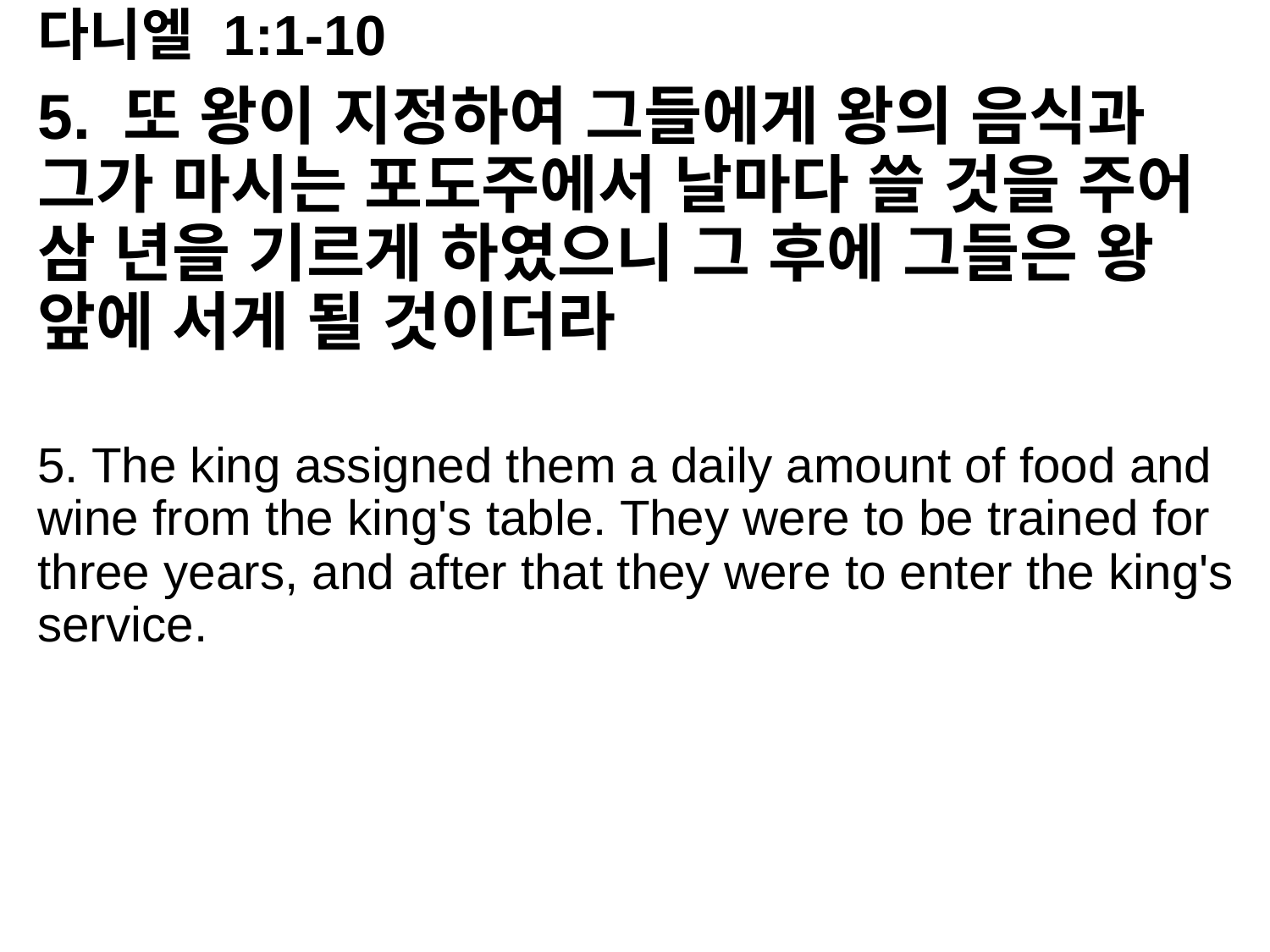

다니엘 1:1-10
5. 또 왕이 지정하여 그들에게 왕의 음식과 그가 마시는 포도주에서 날마다 쓸 것을 주어 삼 년을 기르게 하였으니 그 후에 그들은 왕 앞에 서게 될 것이더라

5. The king assigned them a daily amount of food and wine from the king's table. They were to be trained for three years, and after that they were to enter the king's service.